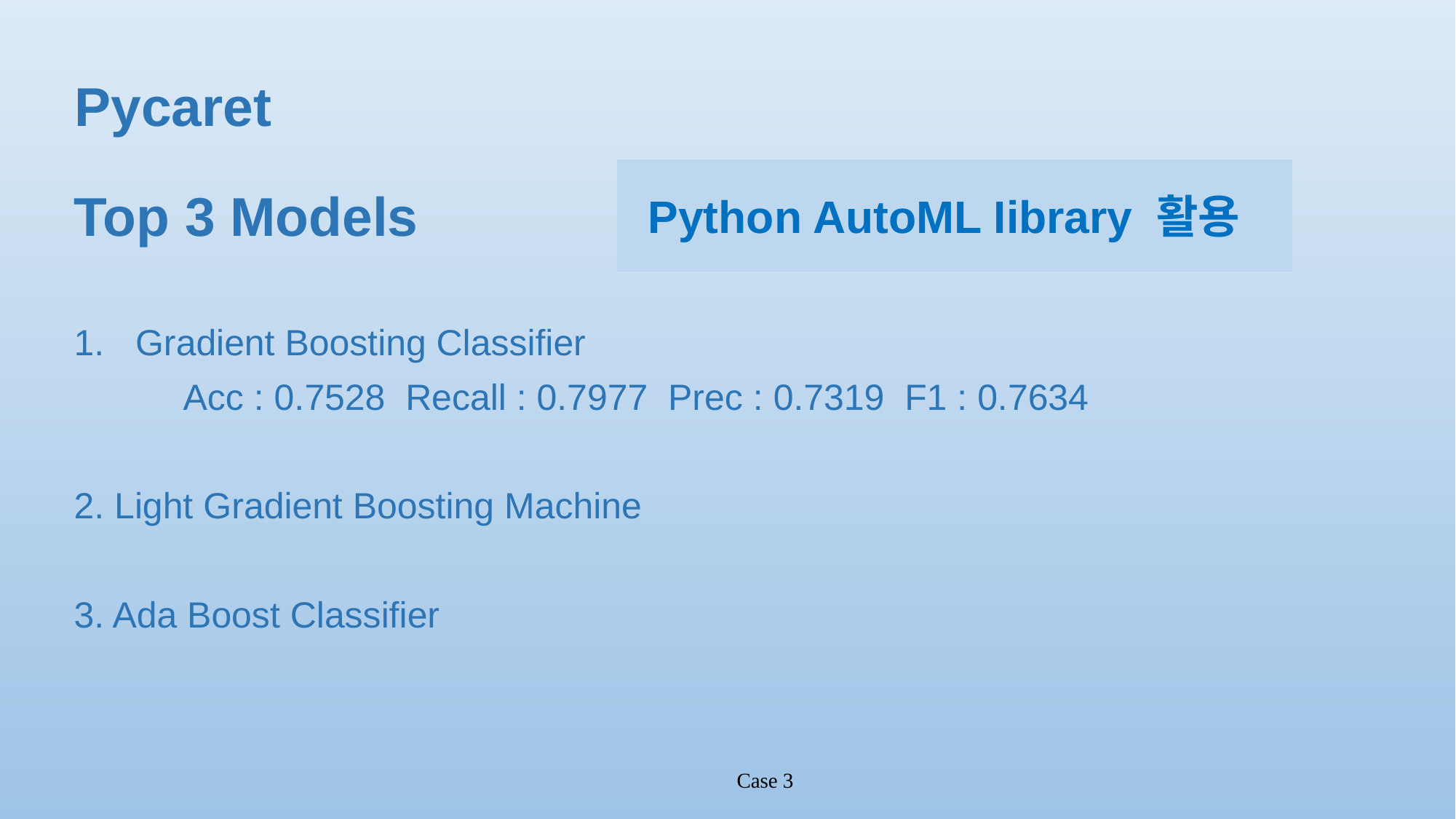

# Pycaret

Python AutoML Iibrary 활용
Top 3 Models

Gradient Boosting Classifier
	Acc : 0.7528  Recall : 0.7977  Prec : 0.7319  F1 : 0.7634

2. Light Gradient Boosting Machine

3. Ada Boost Classifier

Case 3